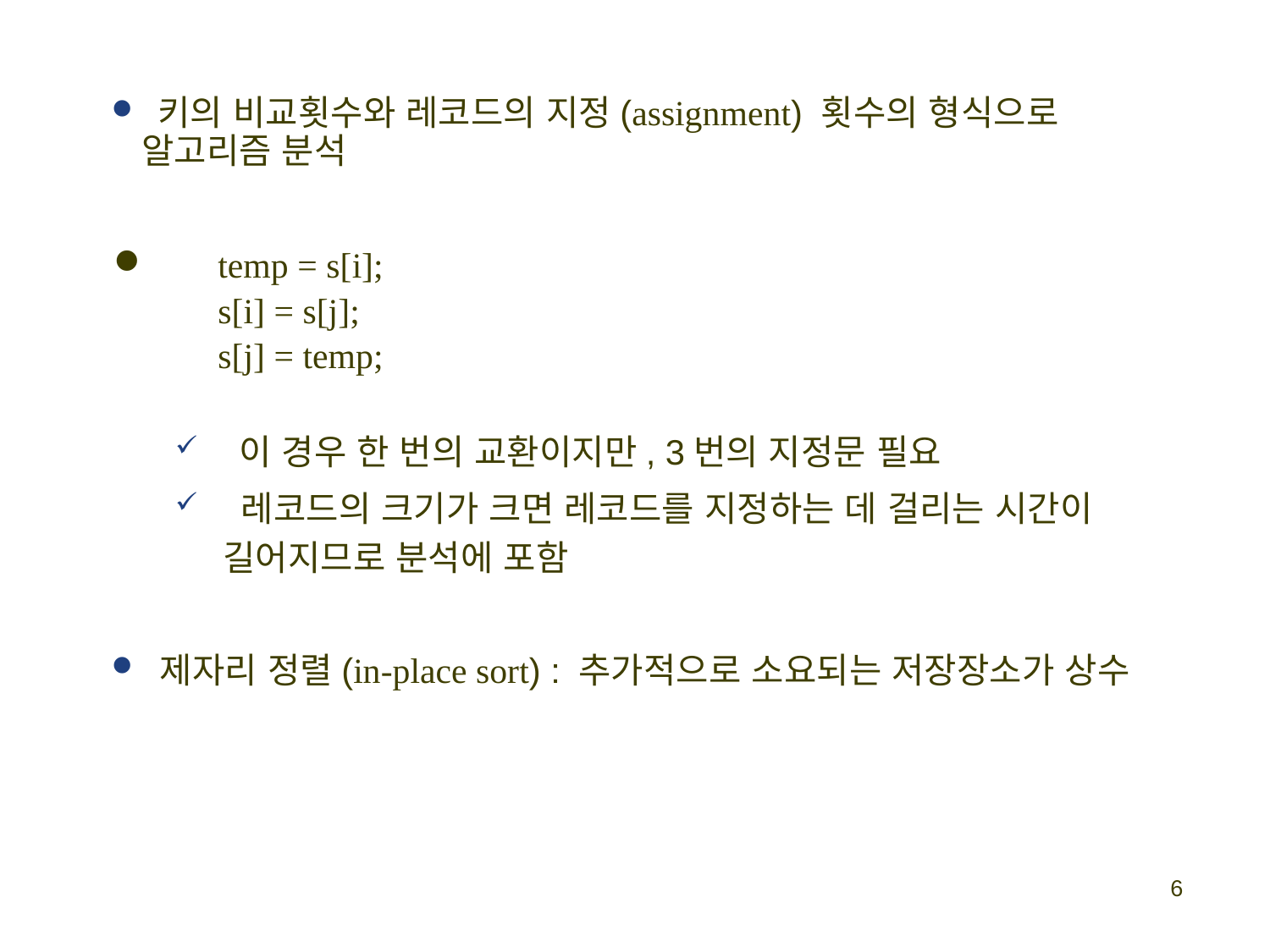

키의 비교횟수와 레코드의 지정(assignment) 횟수의 형식으로 알고리즘 분석

temp = s[i];
s[i] = s[j];
s[j] = temp;
 이 경우 한 번의 교환이지만, 3번의 지정문 필요
 레코드의 크기가 크면 레코드를 지정하는 데 걸리는 시간이 길어지므로 분석에 포함

 제자리 정렬(in-place sort) : 추가적으로 소요되는 저장장소가 상수

6